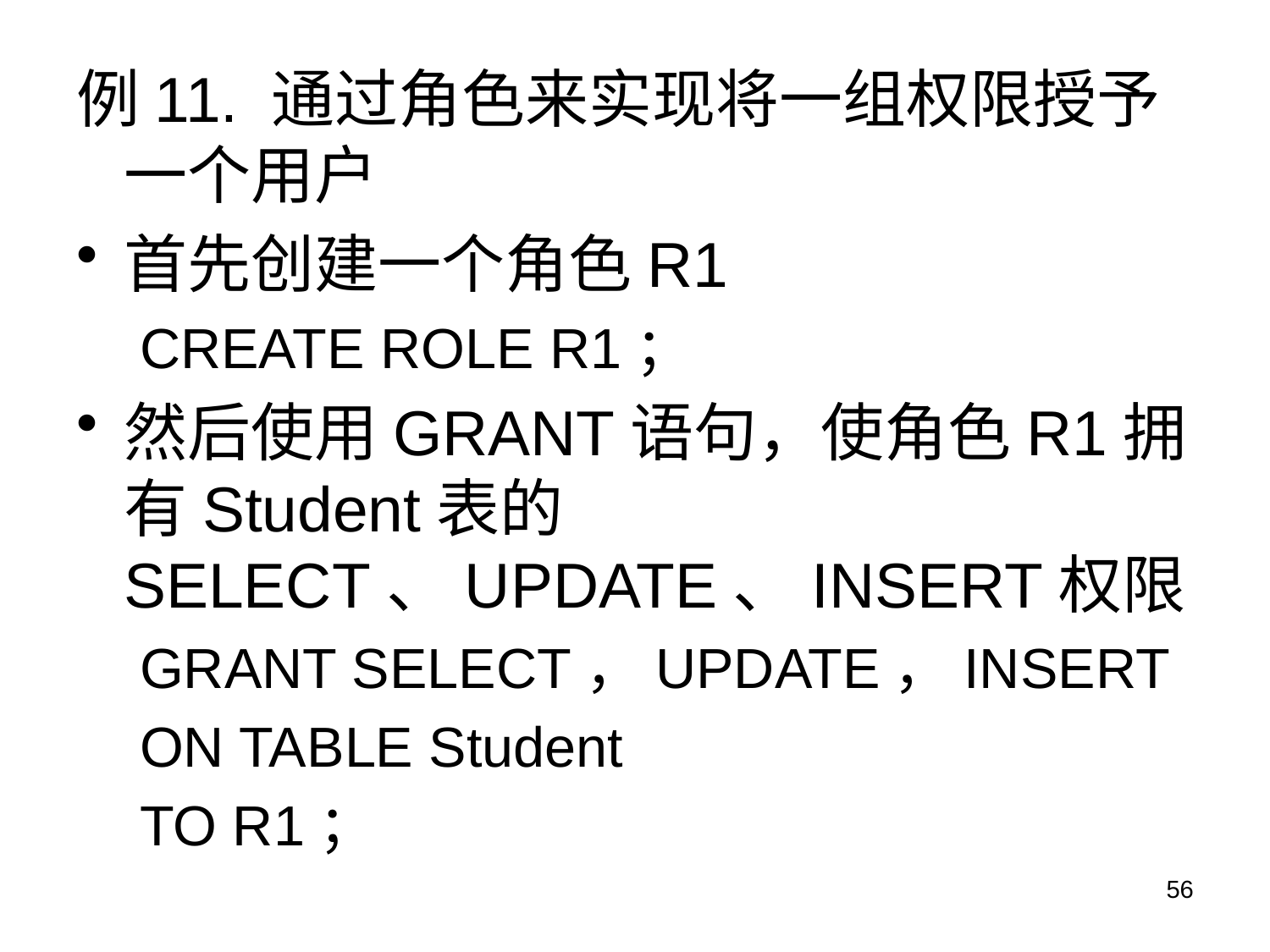

例11. 通过角色来实现将一组权限授予一个用户
首先创建一个角色R1
CREATE ROLE R1；
然后使用GRANT语句，使角色R1拥有Student表的SELECT、UPDATE、INSERT权限
GRANT SELECT，UPDATE，INSERT
ON TABLE Student
TO R1；
56